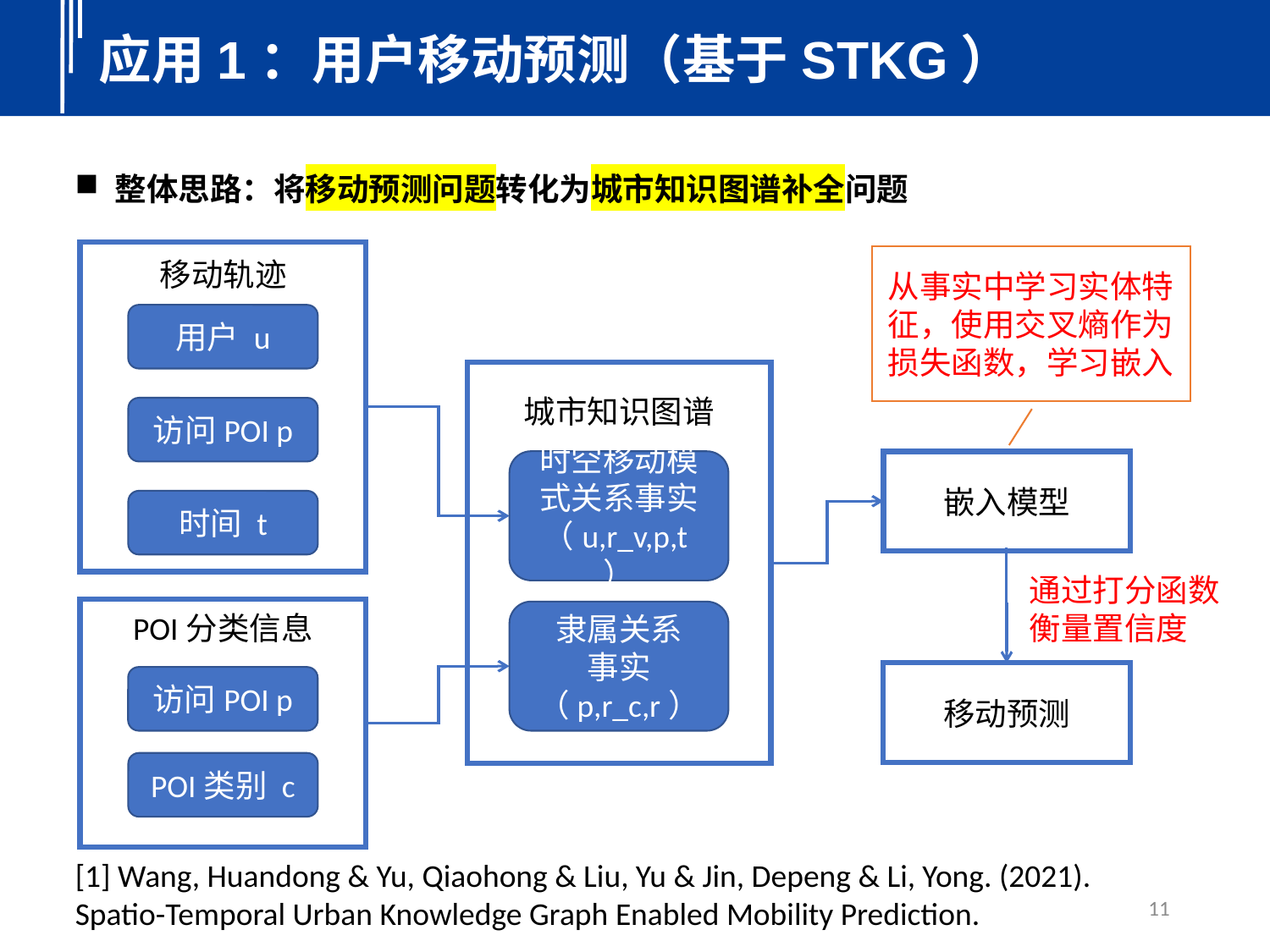

应用1：用户移动预测（基于STKG）
整体思路：将移动预测问题转化为城市知识图谱补全问题
移动轨迹

从事实中学习实体特征，使用交叉熵作为损失函数，学习嵌入
用户 u
城市知识图谱

访问POI p
时空移动模式关系事实
（u,r_v,p,t）
嵌入模型
时间 t
通过打分函数
衡量置信度
POI分类信息

隶属关系
事实
（p,r_c,r）
移动预测
访问POI p
POI类别 c
[1] Wang, Huandong & Yu, Qiaohong & Liu, Yu & Jin, Depeng & Li, Yong. (2021). Spatio-Temporal Urban Knowledge Graph Enabled Mobility Prediction.
11